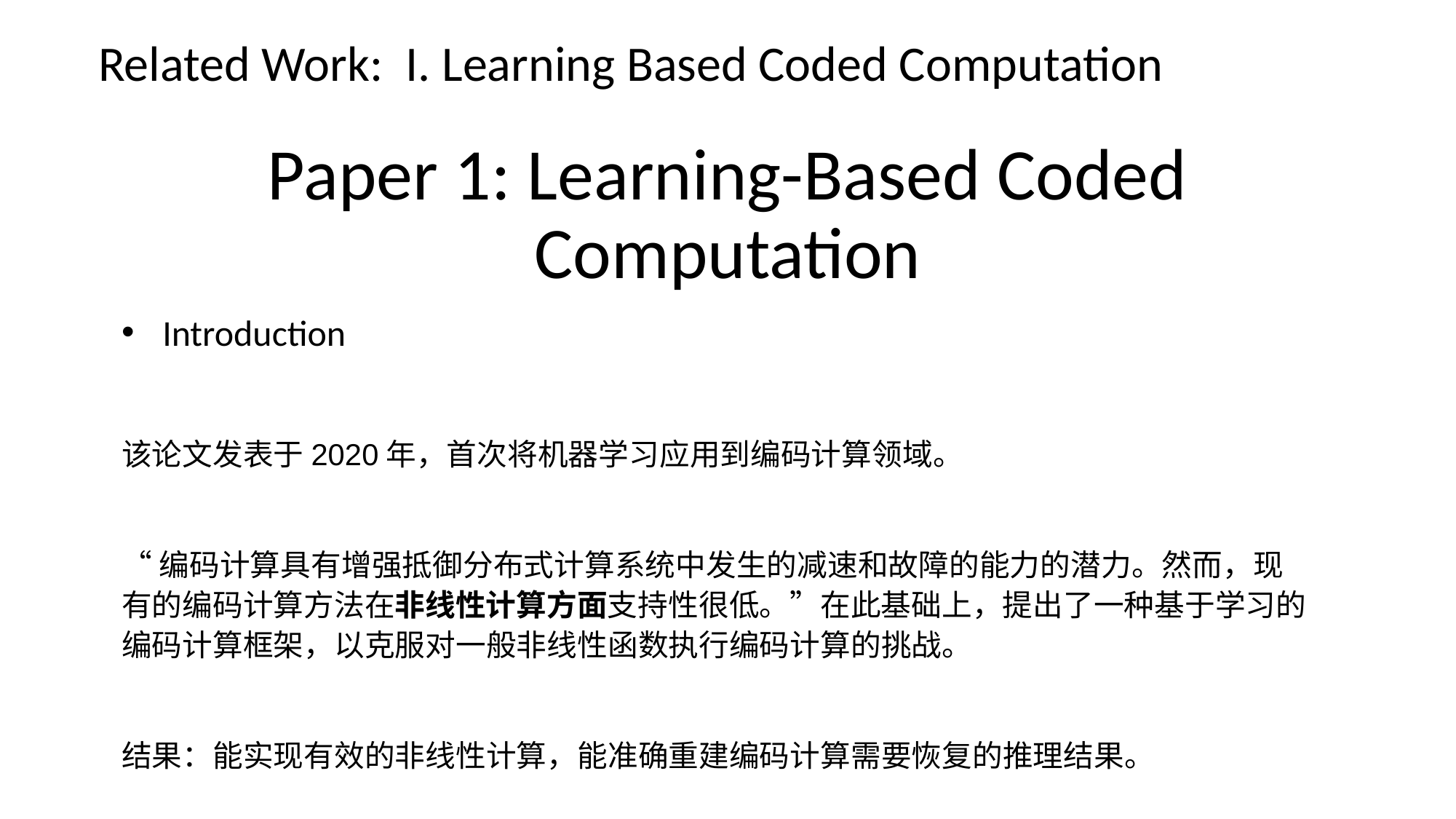

Related Work:  I. Learning Based Coded Computation
# Paper 1: Learning-Based Coded Computation
Introduction

该论文发表于2020年，首次将机器学习应用到编码计算领域。

“编码计算具有增强抵御分布式计算系统中发生的减速和故障的能力的潜力。然而，现有的编码计算方法在非线性计算方面支持性很低。”在此基础上，提出了一种基于学习的编码计算框架，以克服对一般非线性函数执行编码计算的挑战。

结果：能实现有效的非线性计算，能准确重建编码计算需要恢复的推理结果。